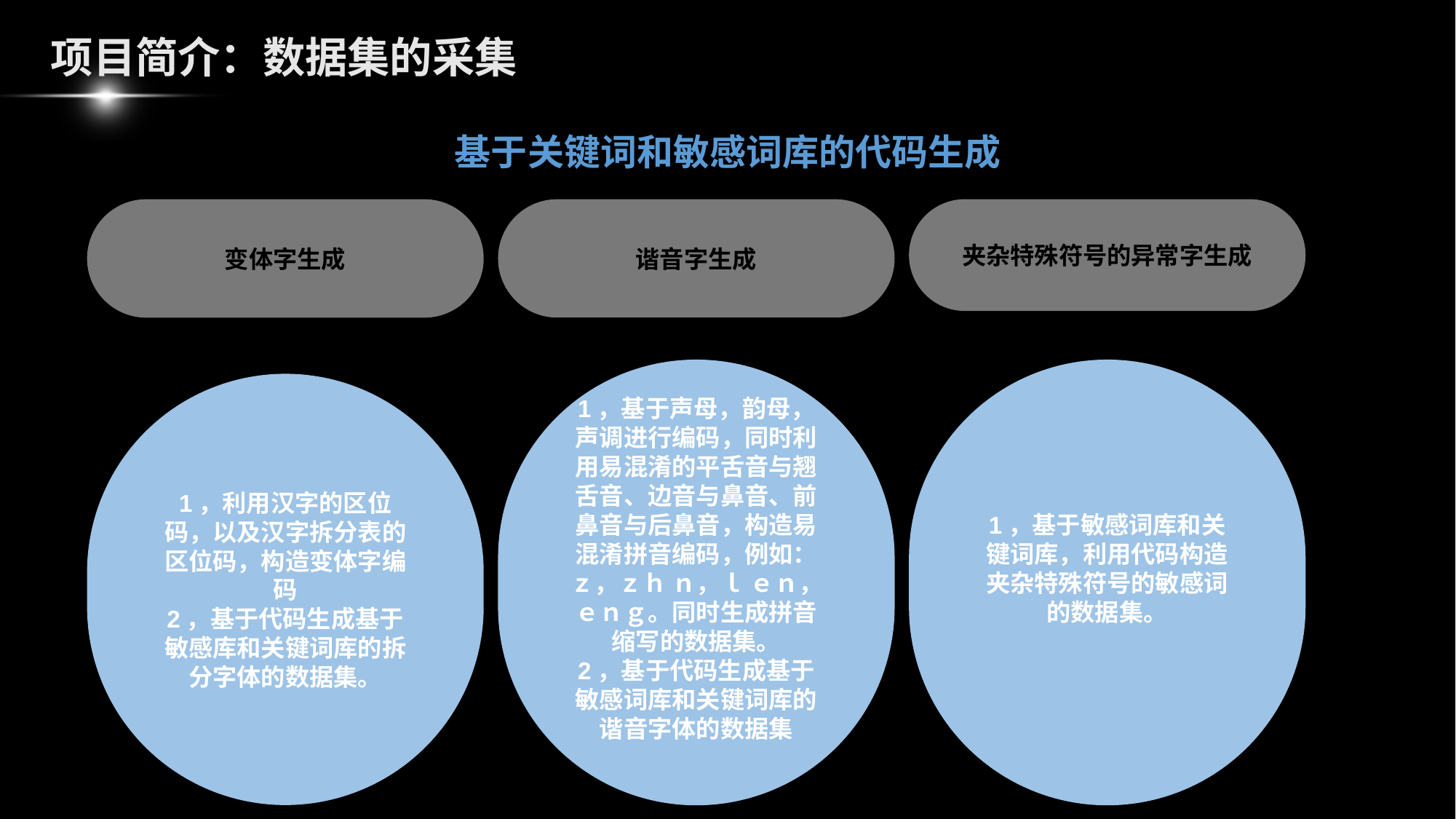

# 项目简介：数据集的采集
基于关键词和敏感词库的代码生成
变体字生成
1，利用汉字的区位码，以及汉字拆分表的区位码，构造变体字编码
2，基于代码生成基于敏感库和关键词库的拆分字体的数据集。
谐音字生成
1，基于声母，韵母，声调进行编码，同时利用易混淆的平舌音与翘舌音、边音与鼻音、前
鼻音与后鼻音，构造易混淆拼音编码，例如：ｚ，ｚｈ ｎ，ｌ ｅｎ，ｅｎｇ。同时生成拼音缩写的数据集。
2，基于代码生成基于敏感词库和关键词库的谐音字体的数据集

夹杂特殊符号的异常字生成
1，基于敏感词库和关键词库，利用代码构造夹杂特殊符号的敏感词的数据集。